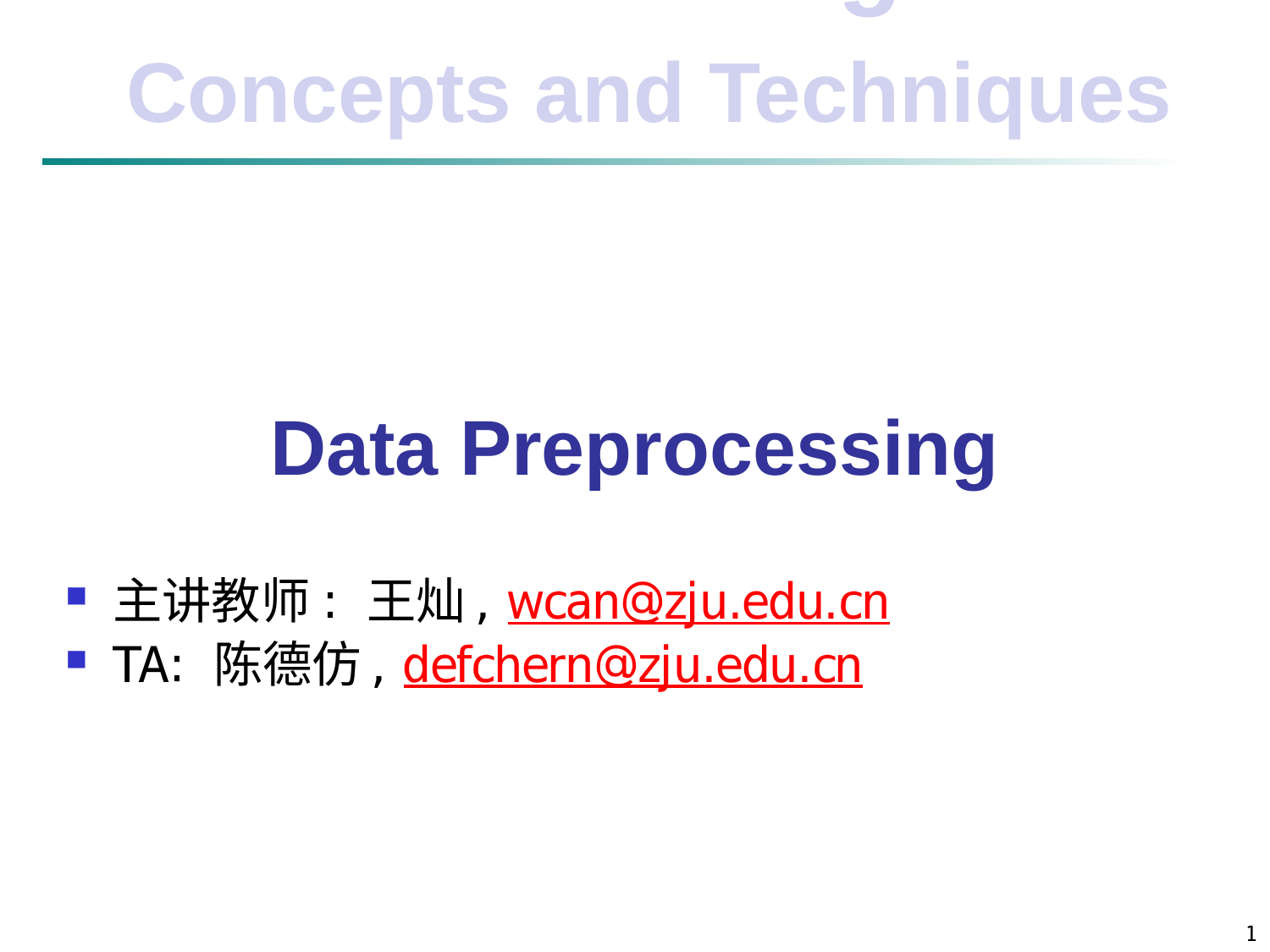

# Data Mining: Concepts and Techniques Data Preprocessing
主讲教师: 王灿, wcan@zju.edu.cn
TA: 陈德仿, defchern@zju.edu.cn
1